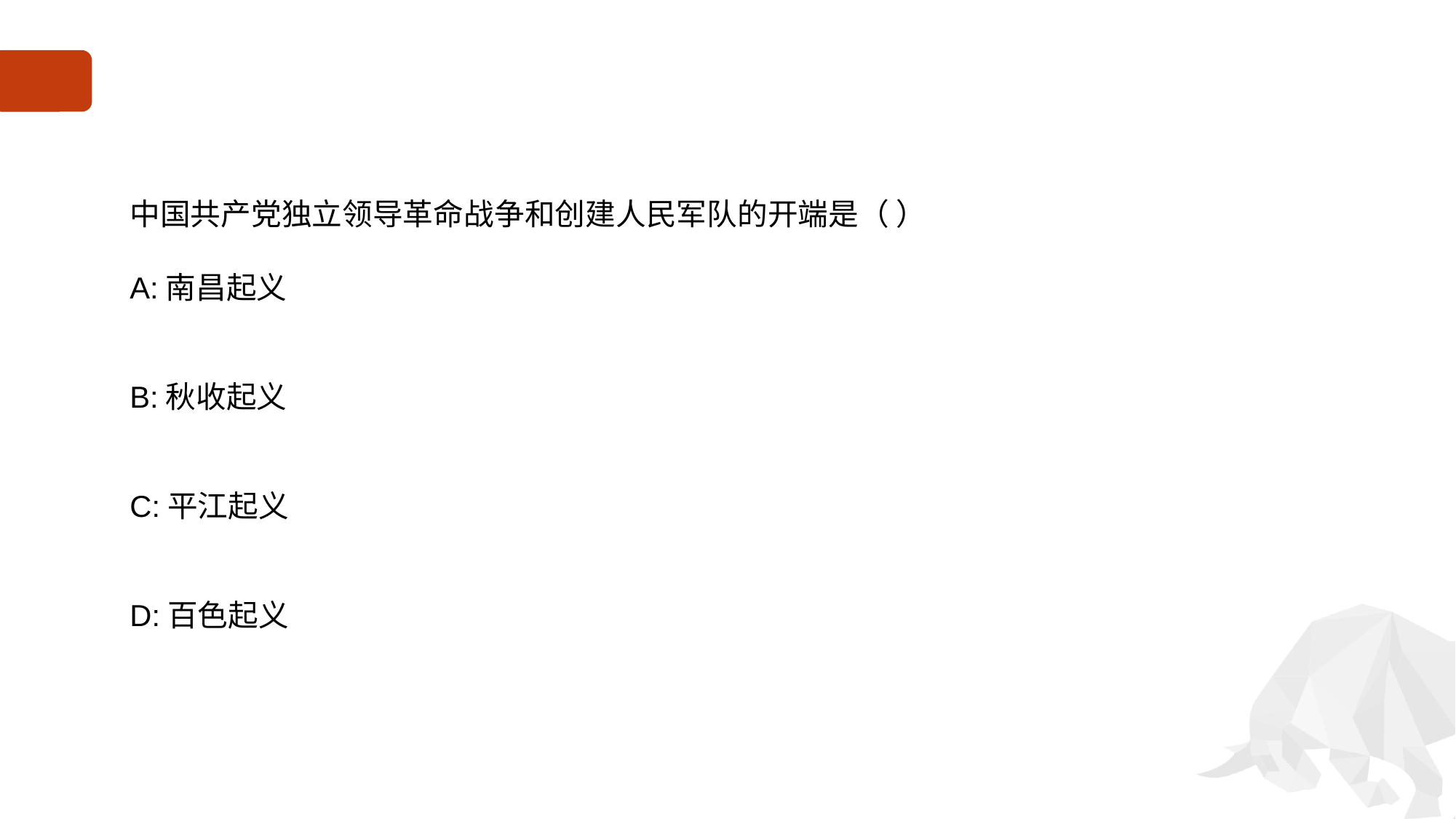

#
中国共产党独立领导革命战争和创建人民军队的开端是（ ）

A:南昌起义

B:秋收起义

C:平江起义

D:百色起义